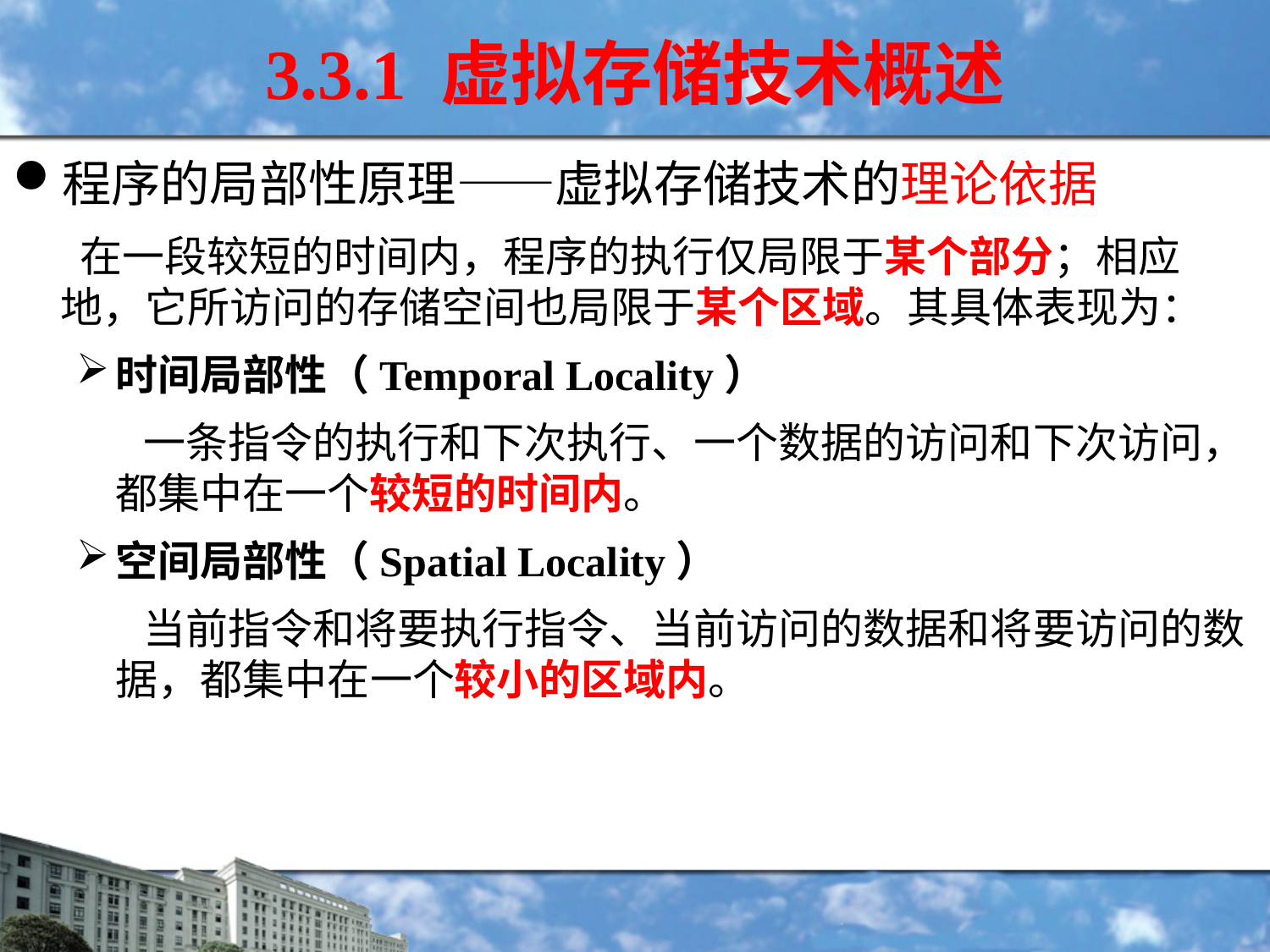

3.3.1 虚拟存储技术概述
程序的局部性原理——虚拟存储技术的理论依据
      在一段较短的时间内，程序的执行仅局限于某个部分；相应地，它所访问的存储空间也局限于某个区域。其具体表现为：
时间局部性（Temporal Locality）
      一条指令的执行和下次执行、一个数据的访问和下次访问，都集中在一个较短的时间内。
空间局部性（Spatial Locality）
      当前指令和将要执行指令、当前访问的数据和将要访问的数据，都集中在一个较小的区域内。